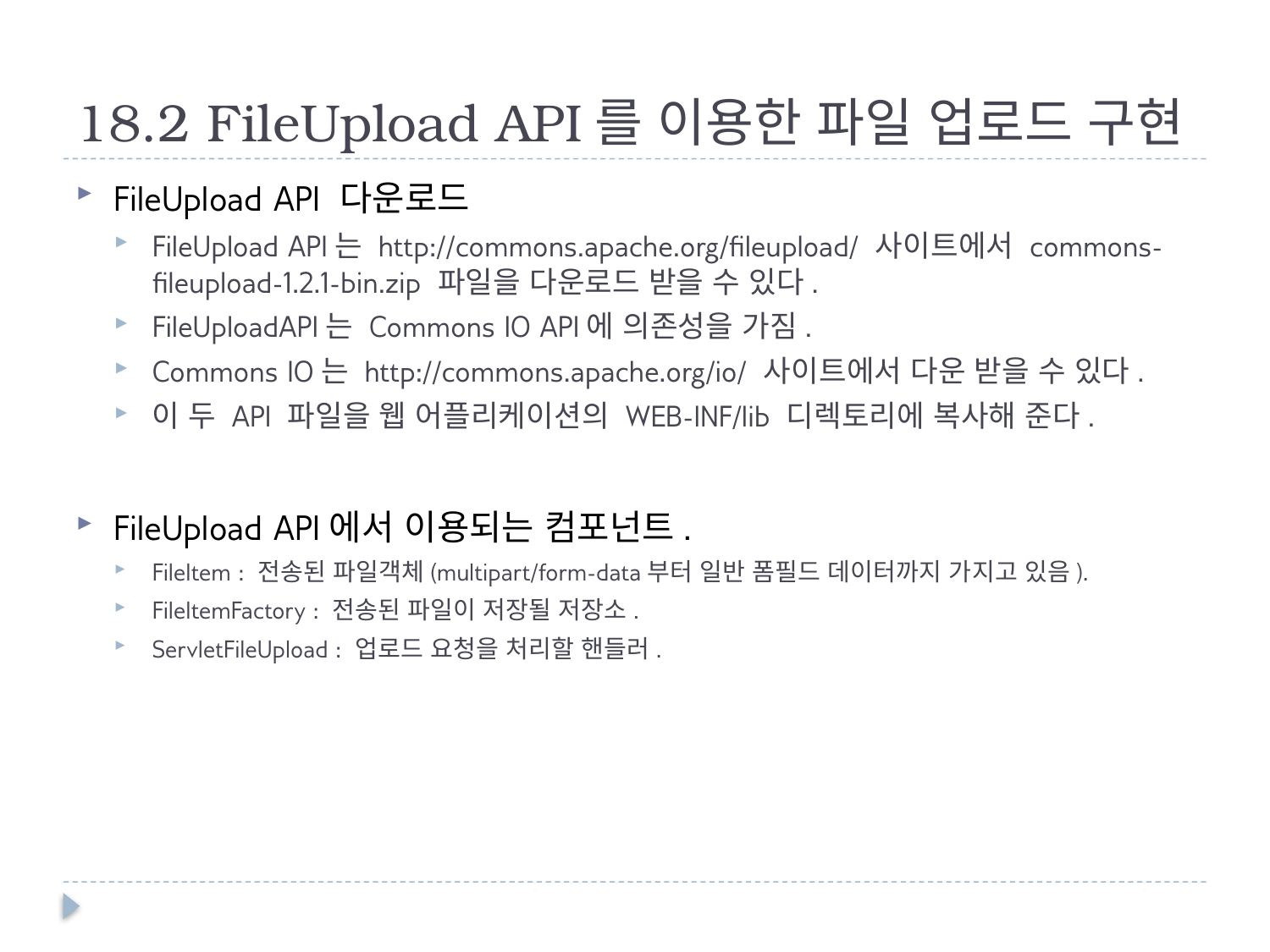

# 18.2 FileUpload API를 이용한 파일 업로드 구현
FileUpload API 다운로드
FileUpload API는 http://commons.apache.org/fileupload/ 사이트에서 commons-fileupload-1.2.1-bin.zip 파일을 다운로드 받을 수 있다.
FileUploadAPI는 Commons IO API에 의존성을 가짐.
Commons IO는 http://commons.apache.org/io/ 사이트에서 다운 받을 수 있다.
이 두 API 파일을 웹 어플리케이션의 WEB-INF/lib 디렉토리에 복사해 준다.

FileUpload API에서 이용되는 컴포넌트.
FileItem : 전송된 파일객체(multipart/form-data부터 일반 폼필드 데이터까지 가지고 있음).
FileItemFactory : 전송된 파일이 저장될 저장소.
ServletFileUpload : 업로드 요청을 처리할 핸들러.